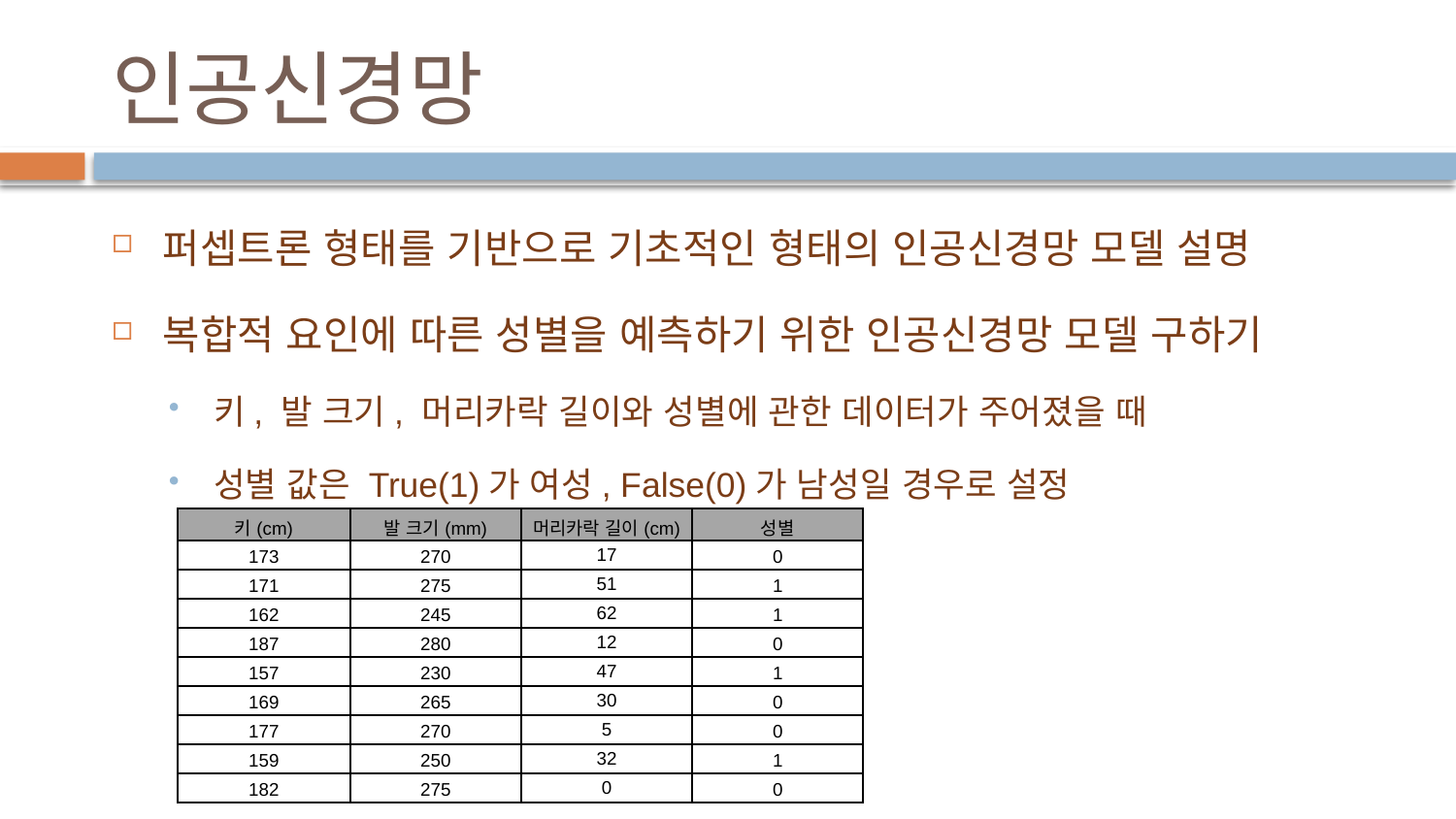

# 인공신경망
퍼셉트론 형태를 기반으로 기초적인 형태의 인공신경망 모델 설명
복합적 요인에 따른 성별을 예측하기 위한 인공신경망 모델 구하기
키, 발 크기, 머리카락 길이와 성별에 관한 데이터가 주어졌을 때
성별 값은 True(1)가 여성, False(0)가 남성일 경우로 설정
| 키(cm) | 발 크기(mm) | 머리카락 길이(cm) | 성별 |
| --- | --- | --- | --- |
| 173 | 270 | 17 | 0 |
| 171 | 275 | 51 | 1 |
| 162 | 245 | 62 | 1 |
| 187 | 280 | 12 | 0 |
| 157 | 230 | 47 | 1 |
| 169 | 265 | 30 | 0 |
| 177 | 270 | 5 | 0 |
| 159 | 250 | 32 | 1 |
| 182 | 275 | 0 | 0 |